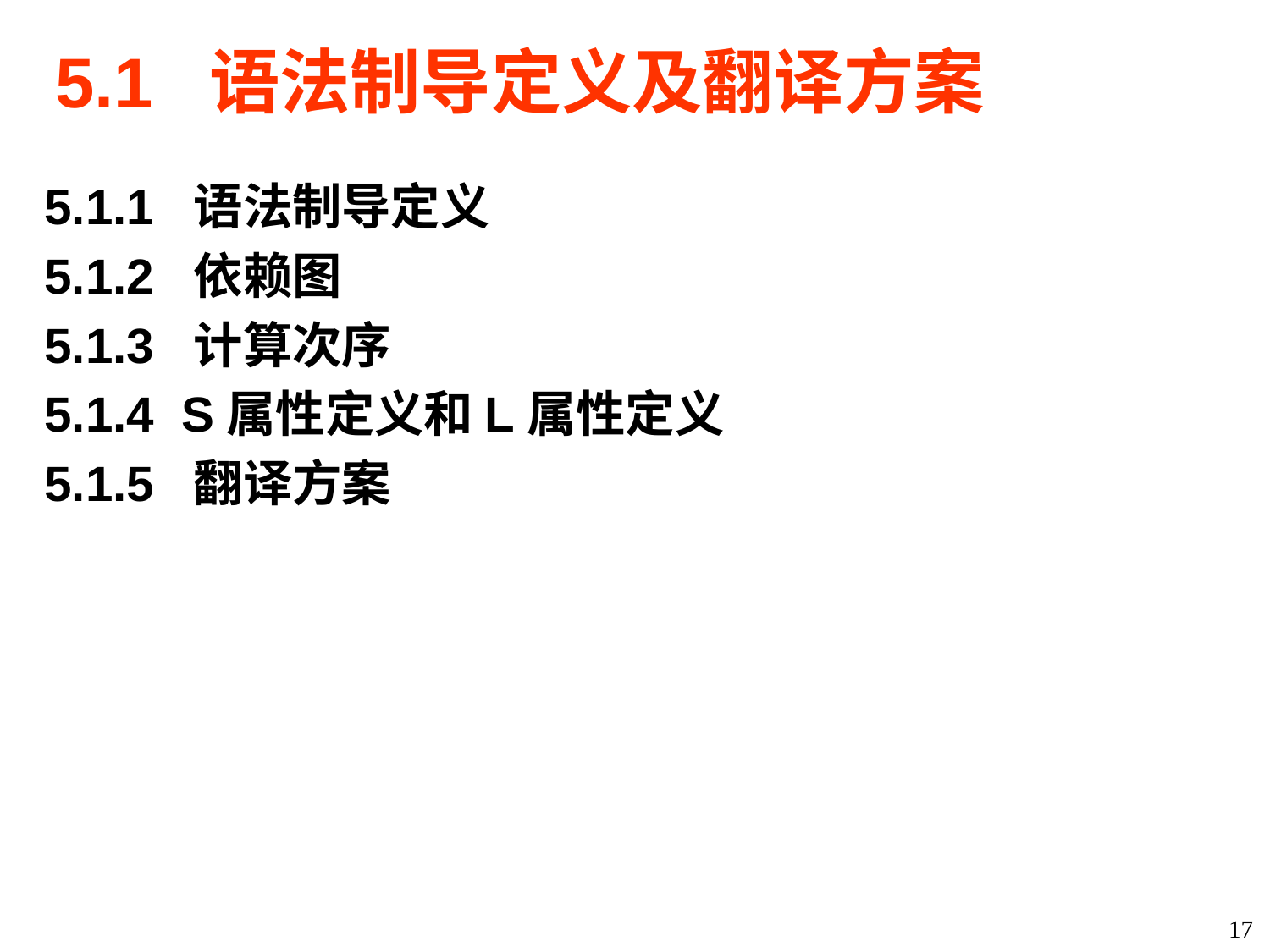

# 5.1  语法制导定义及翻译方案
5.1.1  语法制导定义
5.1.2  依赖图
5.1.3  计算次序
5.1.4  S属性定义和L属性定义
5.1.5  翻译方案
17